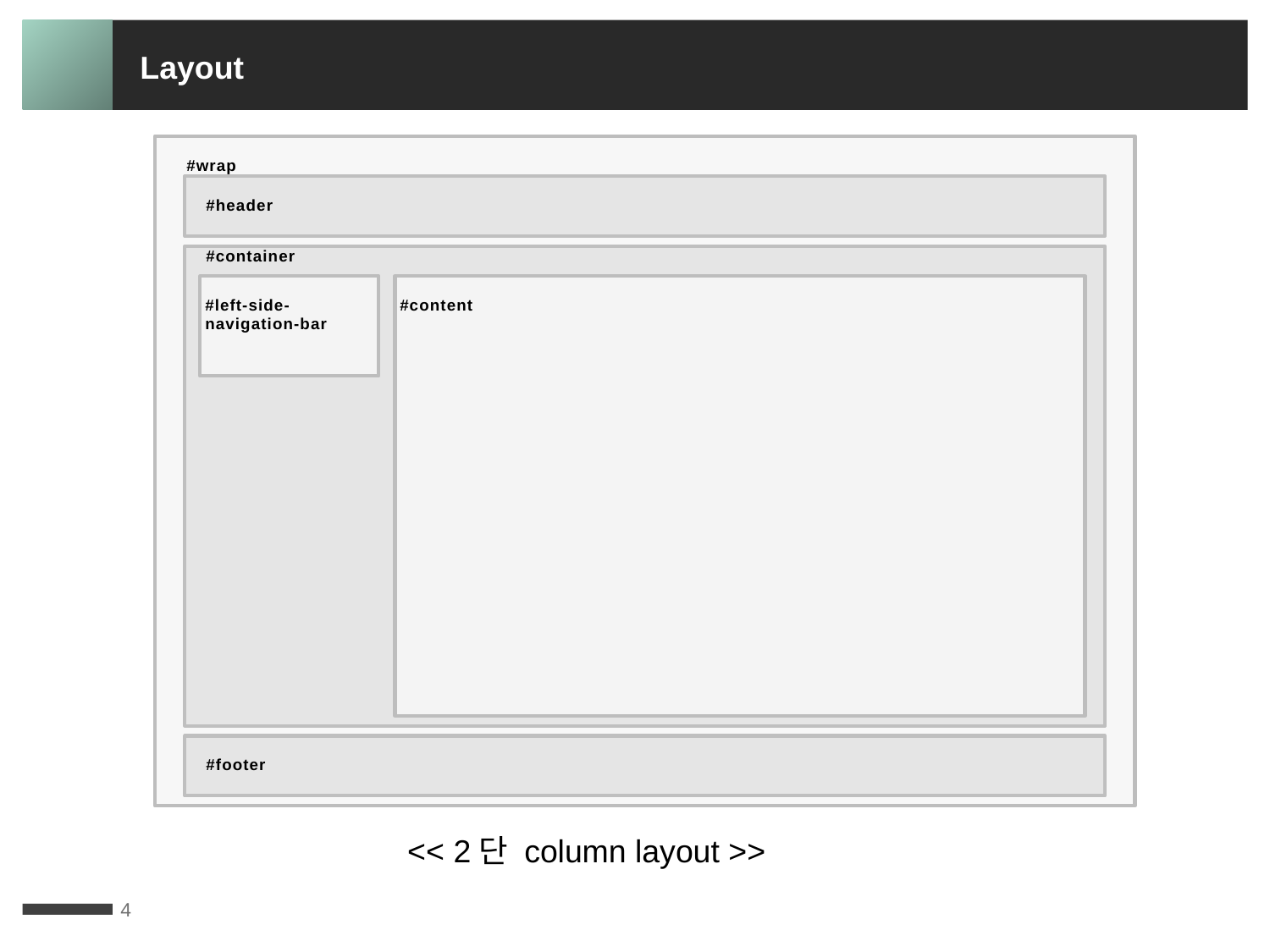

Layout

     #wrap

   #header
   #container

#left-side-
navigation-bar

#content

   #footer
<< 2단 column layout >>
4